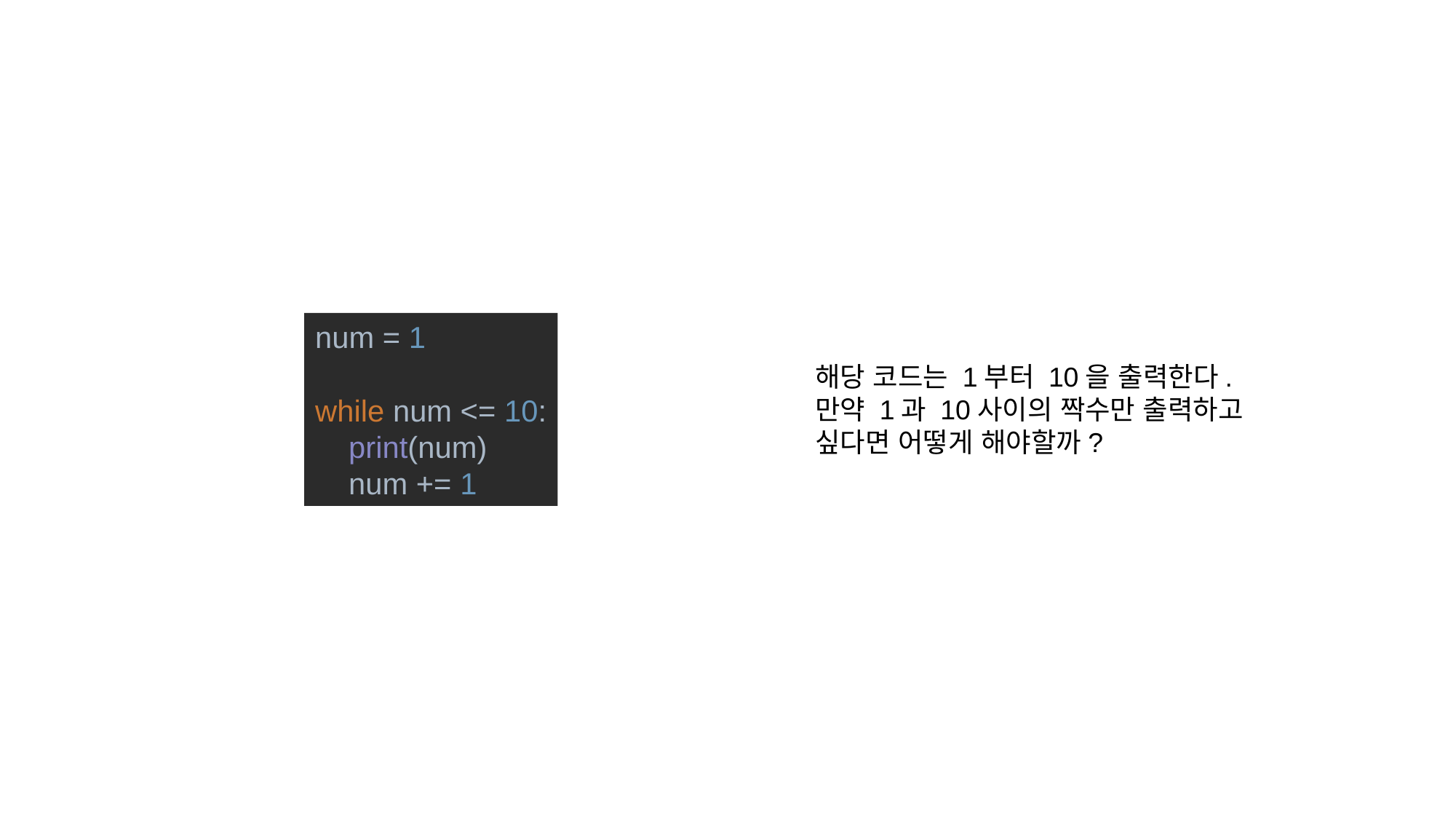

num = 1
while num <= 10:
    print(num)
    num += 1
해당 코드는 1부터 10을 출력한다.
만약 1과 10사이의 짝수만 출력하고 싶다면 어떻게 해야할까?